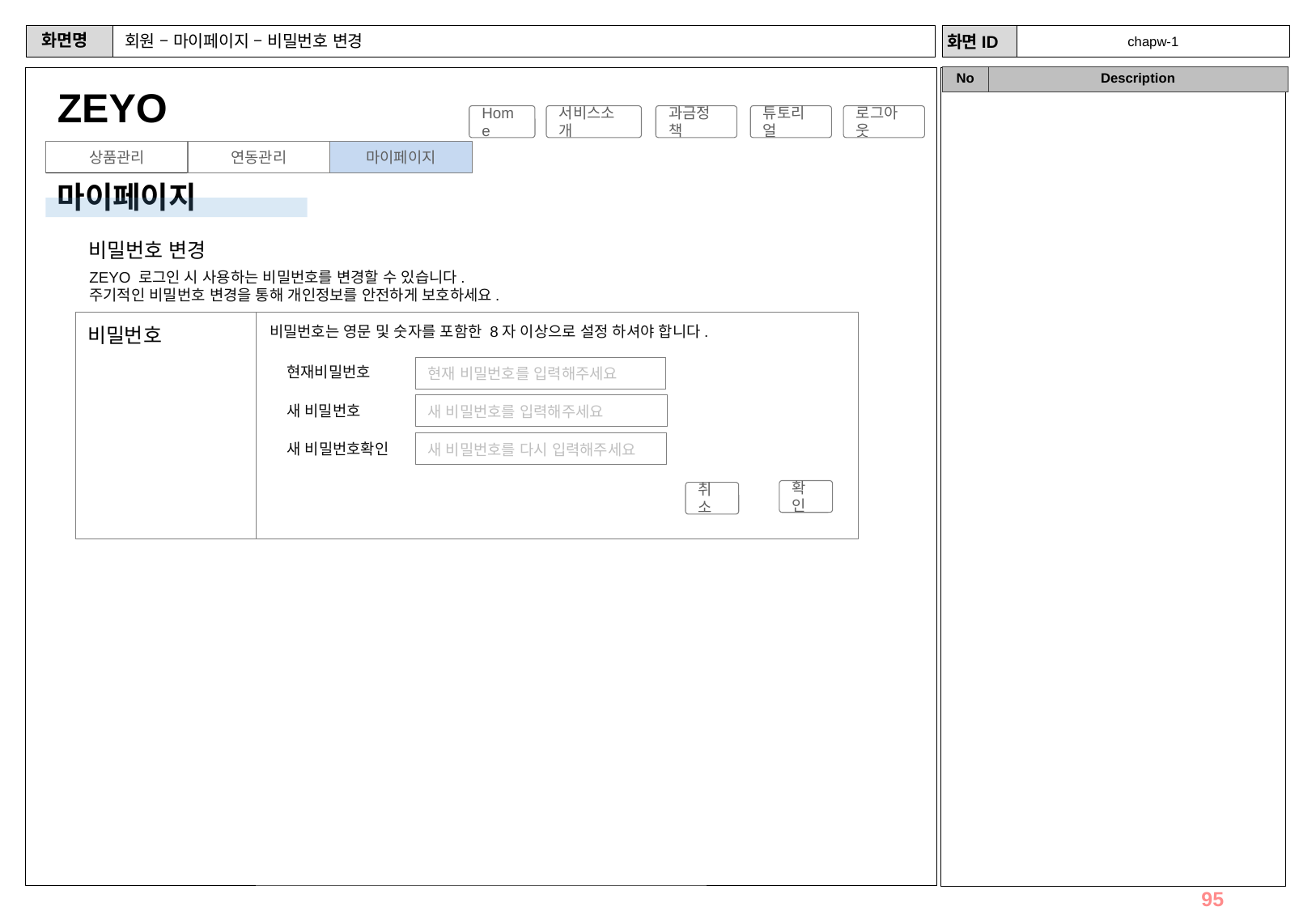

# 회원 – 마이페이지 – 비밀번호 변경
chapw-1
ZEYO
Home
서비스소개
과금정책
튜토리얼
로그아웃
상품관리
연동관리
마이페이지
마이페이지

비밀번호 변경
ZEYO 로그인 시 사용하는 비밀번호를 변경할 수 있습니다.
주기적인 비밀번호 변경을 통해 개인정보를 안전하게 보호하세요.

비밀번호는 영문 및 숫자를 포함한 8자 이상으로 설정 하셔야 합니다.
비밀번호
현재비밀번호
현재 비밀번호를 입력해주세요
새 비밀번호를 입력해주세요
새 비밀번호
새 비밀번호를 다시 입력해주세요
새 비밀번호확인
확인
취소
95